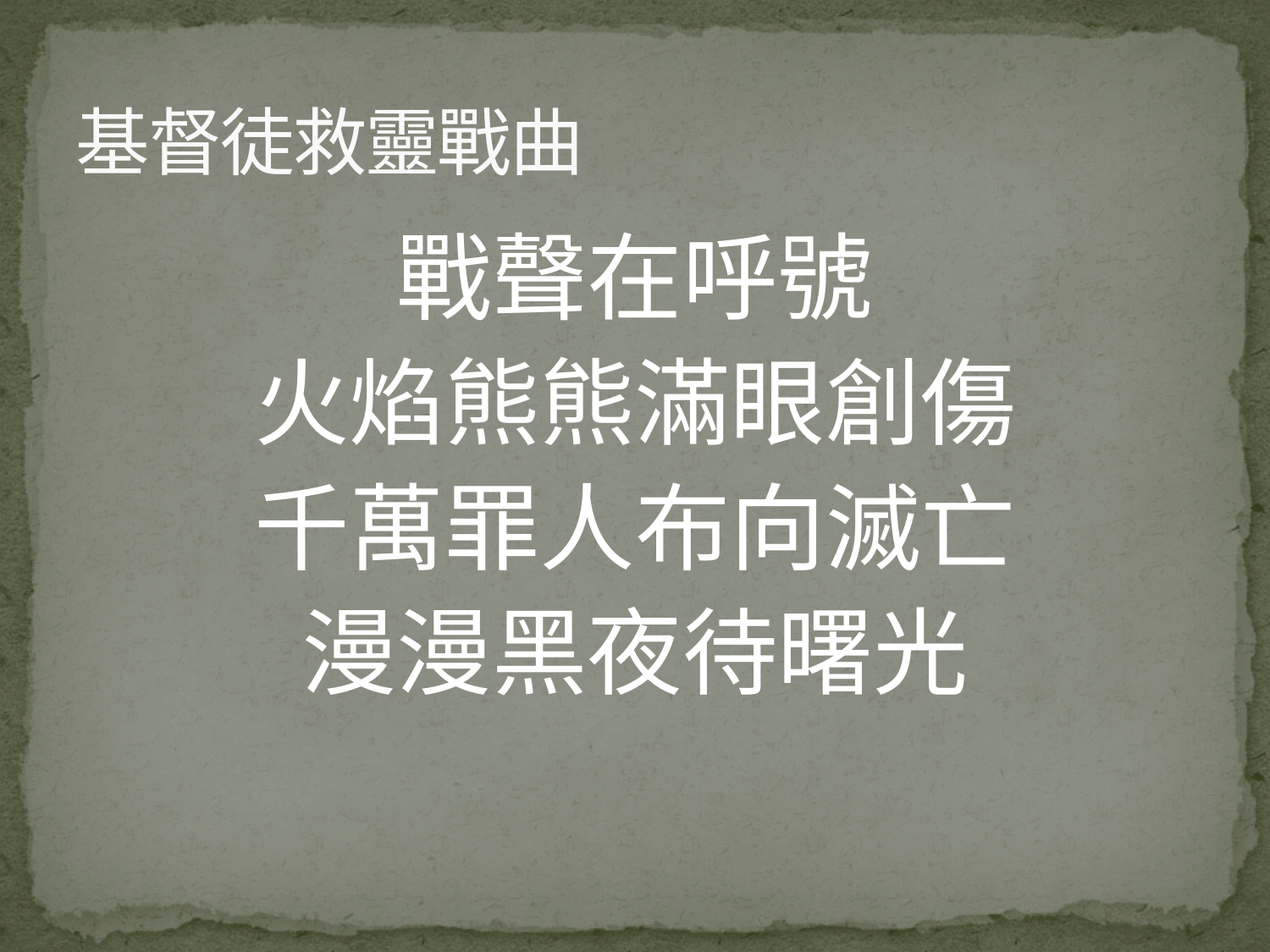

# 基督徒救靈戰曲
戰聲在呼號
火焰熊熊滿眼創傷
千萬罪人布向滅亡
漫漫黑夜待曙光